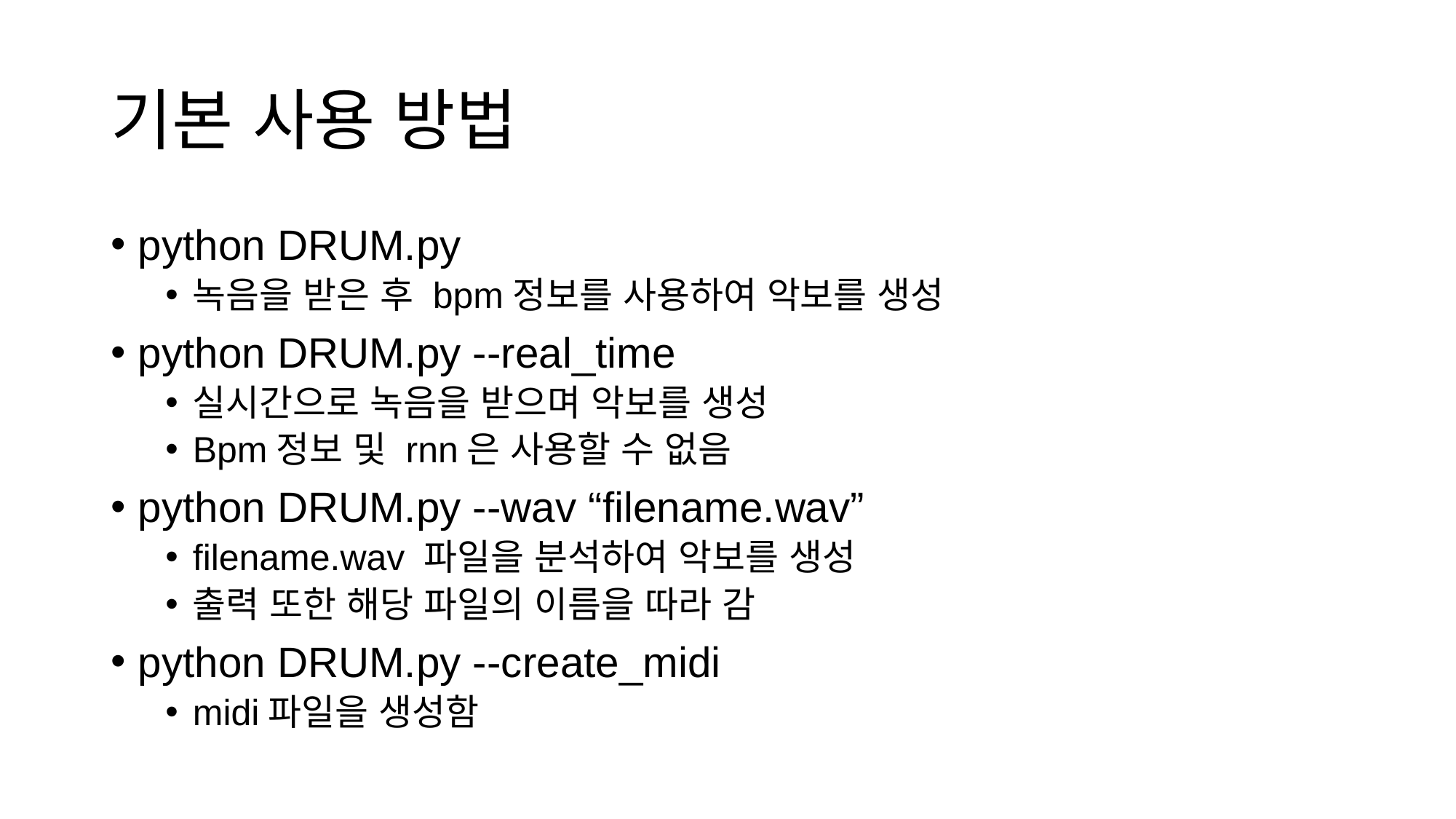

# 기본 사용 방법
python DRUM.py
녹음을 받은 후 bpm정보를 사용하여 악보를 생성
python DRUM.py --real_time
실시간으로 녹음을 받으며 악보를 생성
Bpm정보 및 rnn은 사용할 수 없음
python DRUM.py --wav “filename.wav”
filename.wav 파일을 분석하여 악보를 생성
출력 또한 해당 파일의 이름을 따라 감
python DRUM.py --create_midi
midi파일을 생성함